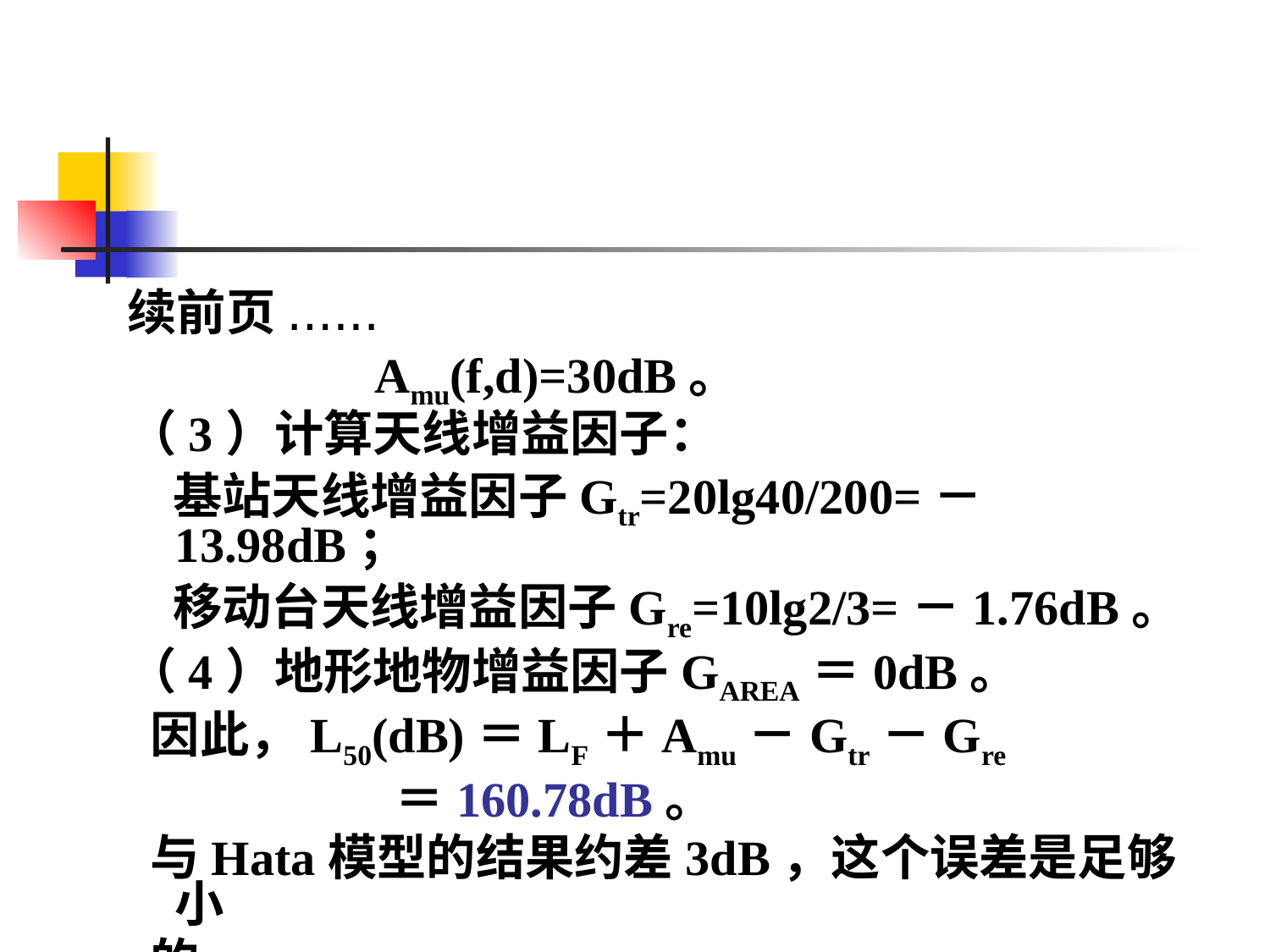

续前页......
                Amu(f,d)=30dB。
（3）计算天线增益因子：
   基站天线增益因子Gtr=20lg40/200=－13.98dB；
   移动台天线增益因子Gre=10lg2/3=－1.76dB。
（4）地形地物增益因子GAREA＝0dB。
 因此，L50(dB)＝LF＋Amu－Gtr－Gre
                                       ＝160.78dB。
 与Hata模型的结果约差3dB，这个误差是足够小
 的。